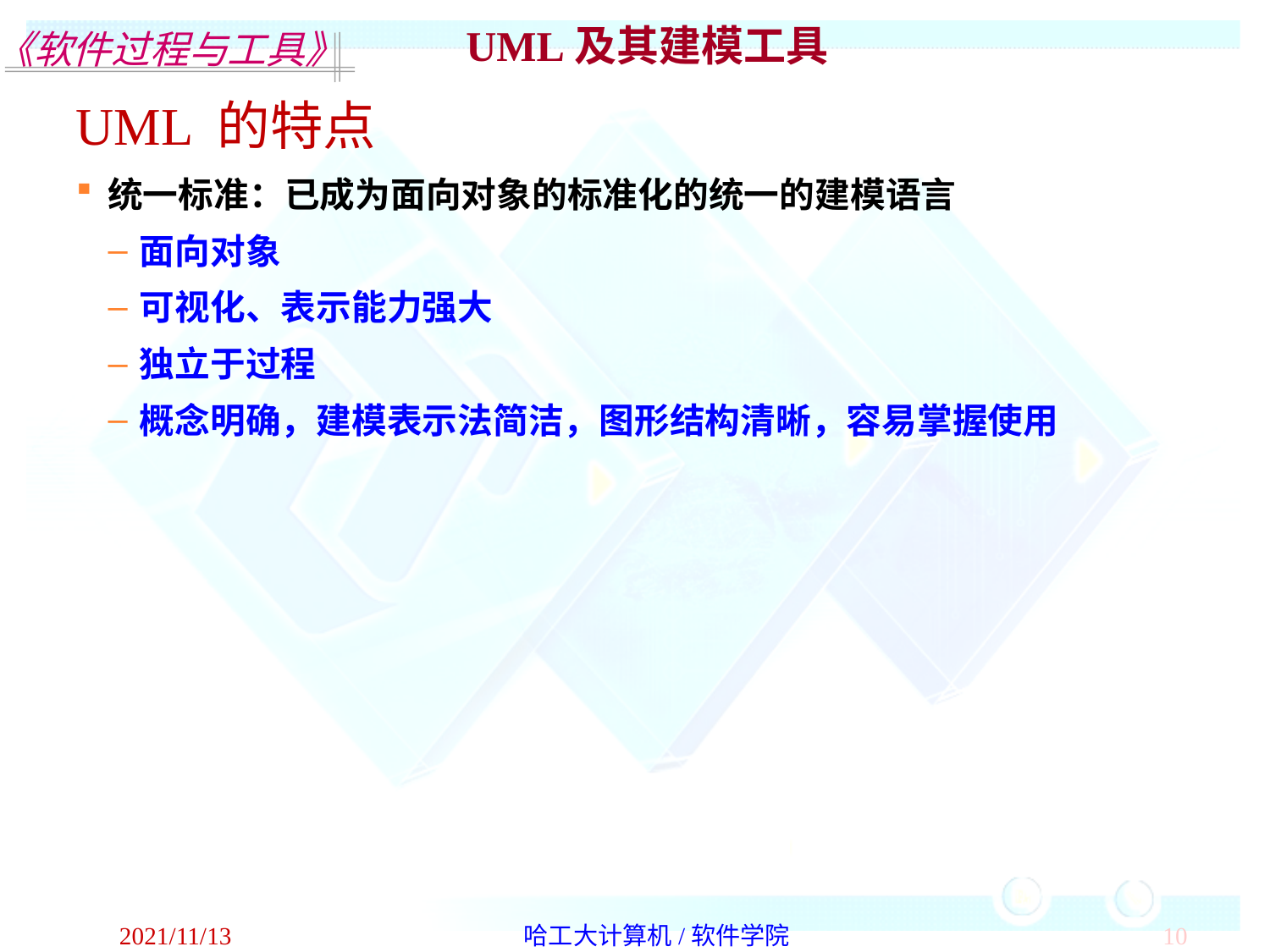

UML及其建模工具
UML 的特点
统一标准：已成为面向对象的标准化的统一的建模语言
面向对象
可视化、表示能力强大
独立于过程
概念明确，建模表示法简洁，图形结构清晰，容易掌握使用